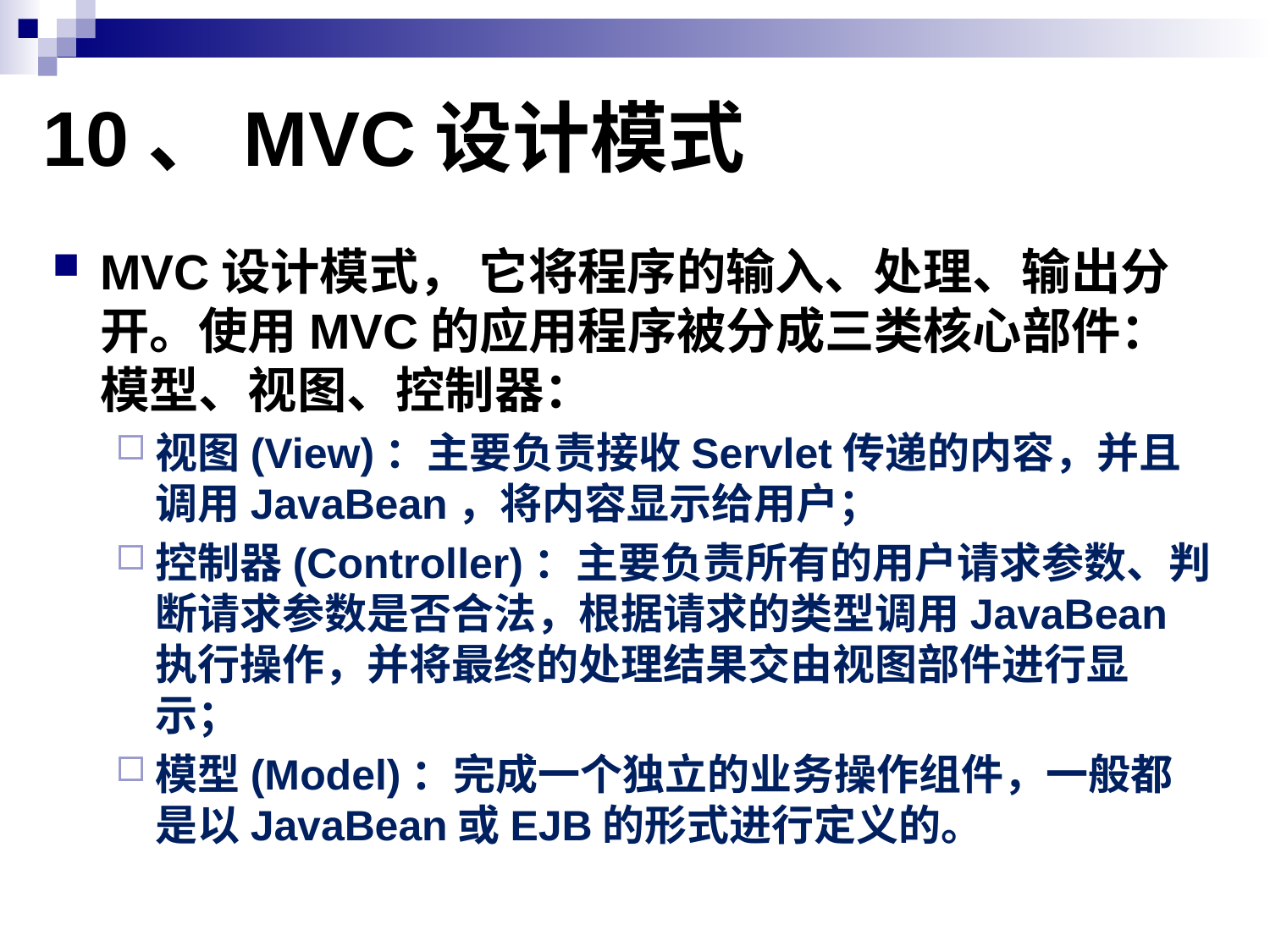

# 10、MVC设计模式
MVC设计模式， 它将程序的输入、处理、输出分开。使用MVC的应用程序被分成三类核心部件：模型、视图、控制器：
视图(View)：主要负责接收Servlet传递的内容，并且调用JavaBean，将内容显示给用户；
控制器(Controller)：主要负责所有的用户请求参数、判断请求参数是否合法，根据请求的类型调用JavaBean执行操作，并将最终的处理结果交由视图部件进行显示；
模型(Model)：完成一个独立的业务操作组件，一般都是以JavaBean或EJB的形式进行定义的。
34